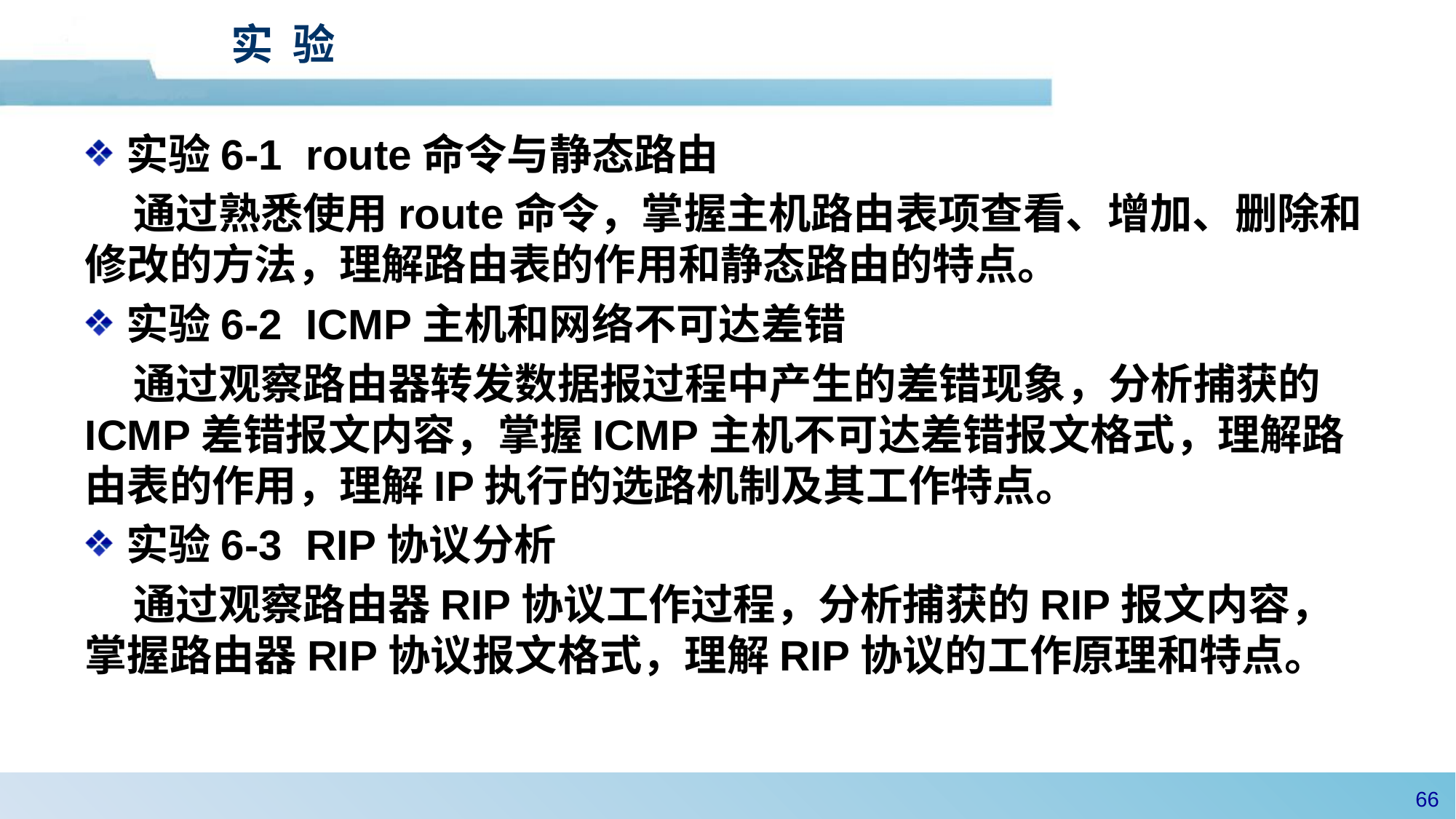

# 实  验
实验6-1  route命令与静态路由
    通过熟悉使用route命令，掌握主机路由表项查看、增加、删除和修改的方法，理解路由表的作用和静态路由的特点。
实验6-2  ICMP主机和网络不可达差错
    通过观察路由器转发数据报过程中产生的差错现象，分析捕获的ICMP差错报文内容，掌握ICMP主机不可达差错报文格式，理解路由表的作用，理解IP执行的选路机制及其工作特点。
实验6-3  RIP协议分析
    通过观察路由器RIP协议工作过程，分析捕获的RIP报文内容，掌握路由器RIP协议报文格式，理解RIP协议的工作原理和特点。
66